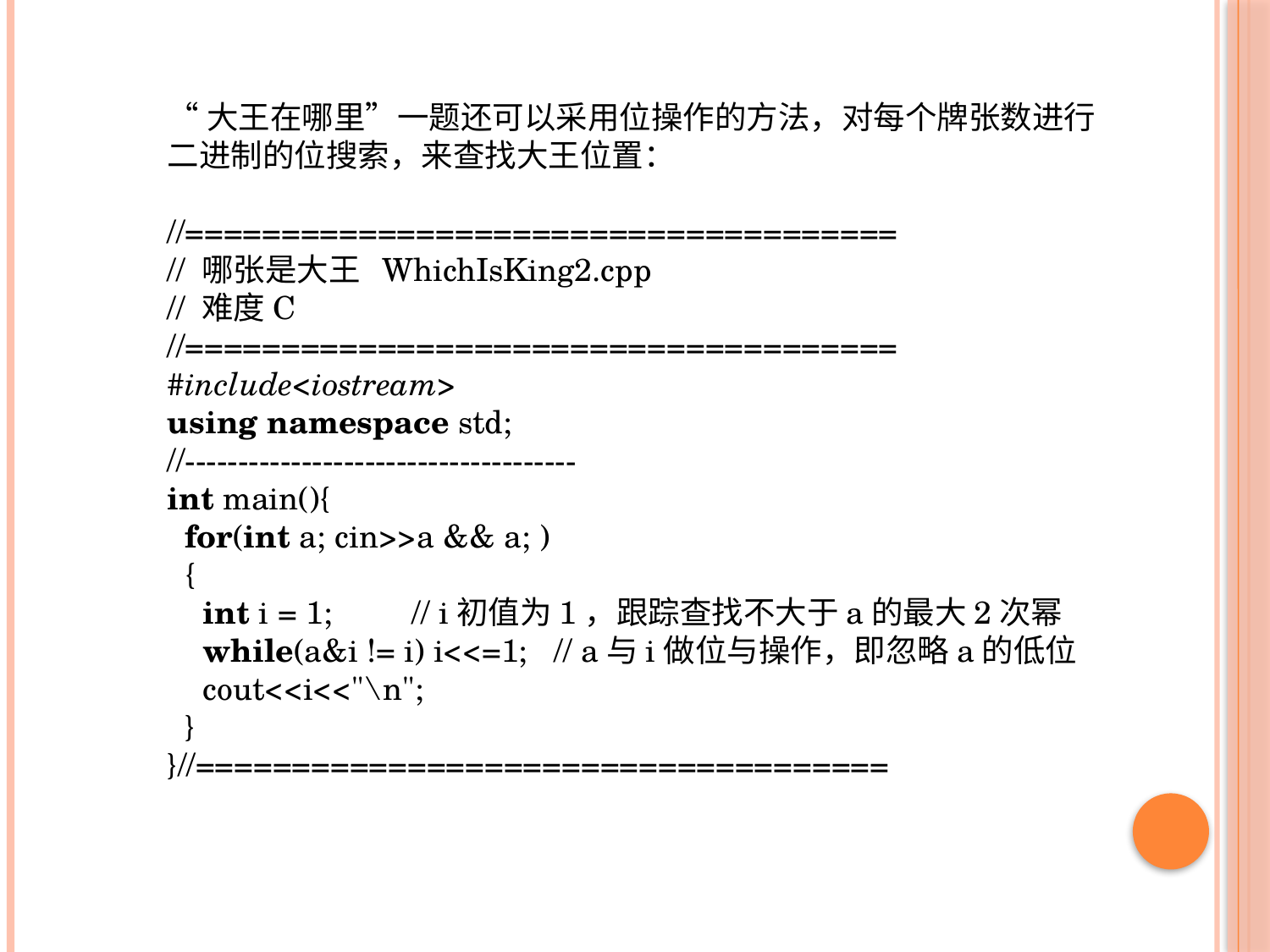

“大王在哪里”一题还可以采用位操作的方法，对每个牌张数进行二进制的位搜索，来查找大王位置：

//=====================================
// 哪张是大王  WhichIsKing2.cpp
// 难度C
//=====================================
#include<iostream>
using namespace std;
//-------------------------------------
int main(){
  for(int a; cin>>a && a; )
  {
    int i = 1;         // i初值为1，跟踪查找不大于a的最大2次幂
    while(a&i != i) i<<=1;   // a与i做位与操作，即忽略a的低位
    cout<<i<<"\n";
  }
}//====================================